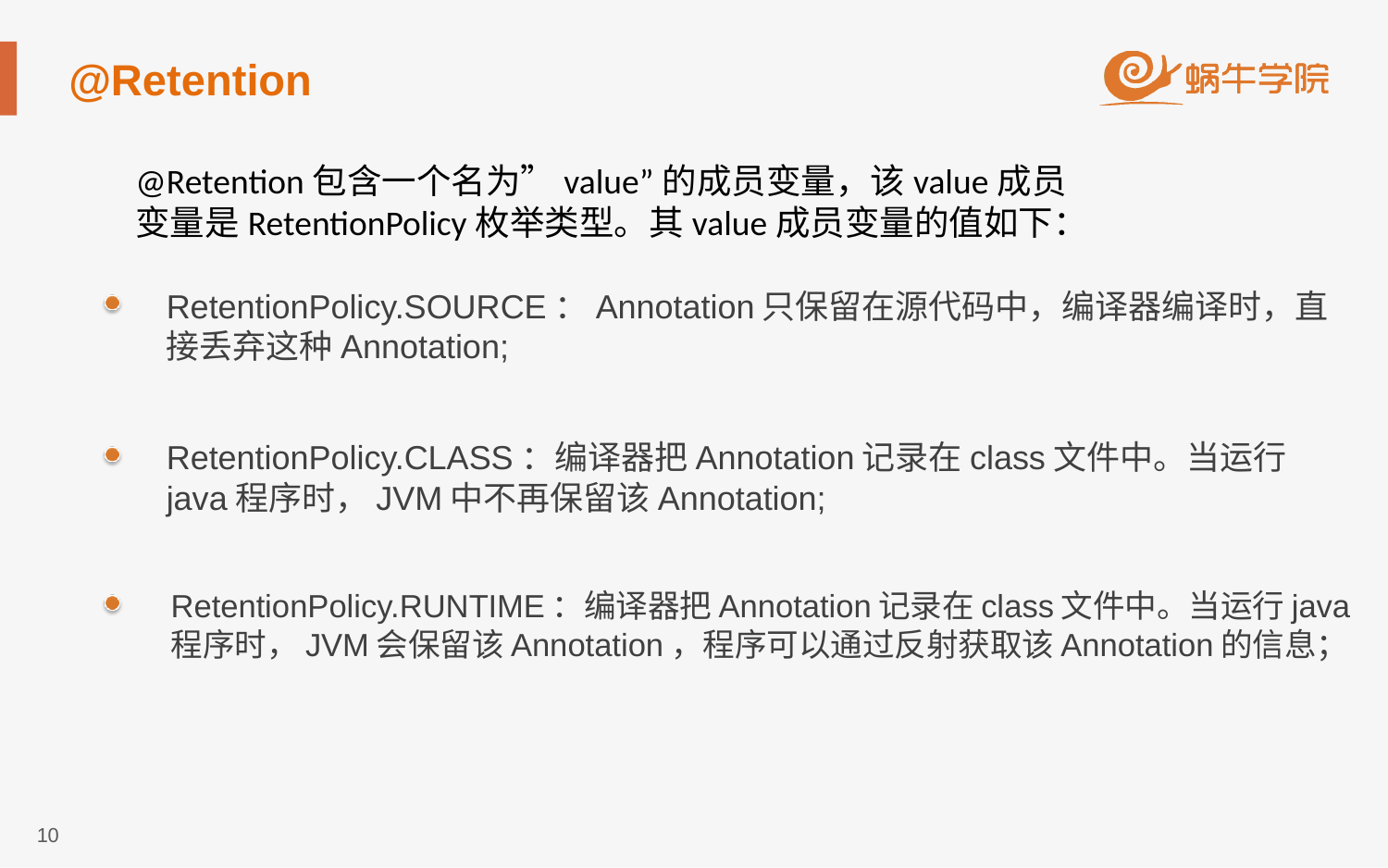

# @Retention
@Retention包含一个名为”value”的成员变量，该value成员变量是RetentionPolicy枚举类型。其value成员变量的值如下：
RetentionPolicy.SOURCE：Annotation只保留在源代码中，编译器编译时，直接丢弃这种Annotation;
RetentionPolicy.CLASS：编译器把Annotation记录在class文件中。当运行java程序时，JVM中不再保留该Annotation;
RetentionPolicy.RUNTIME：编译器把Annotation记录在class文件中。当运行java程序时，JVM会保留该Annotation，程序可以通过反射获取该Annotation的信息；